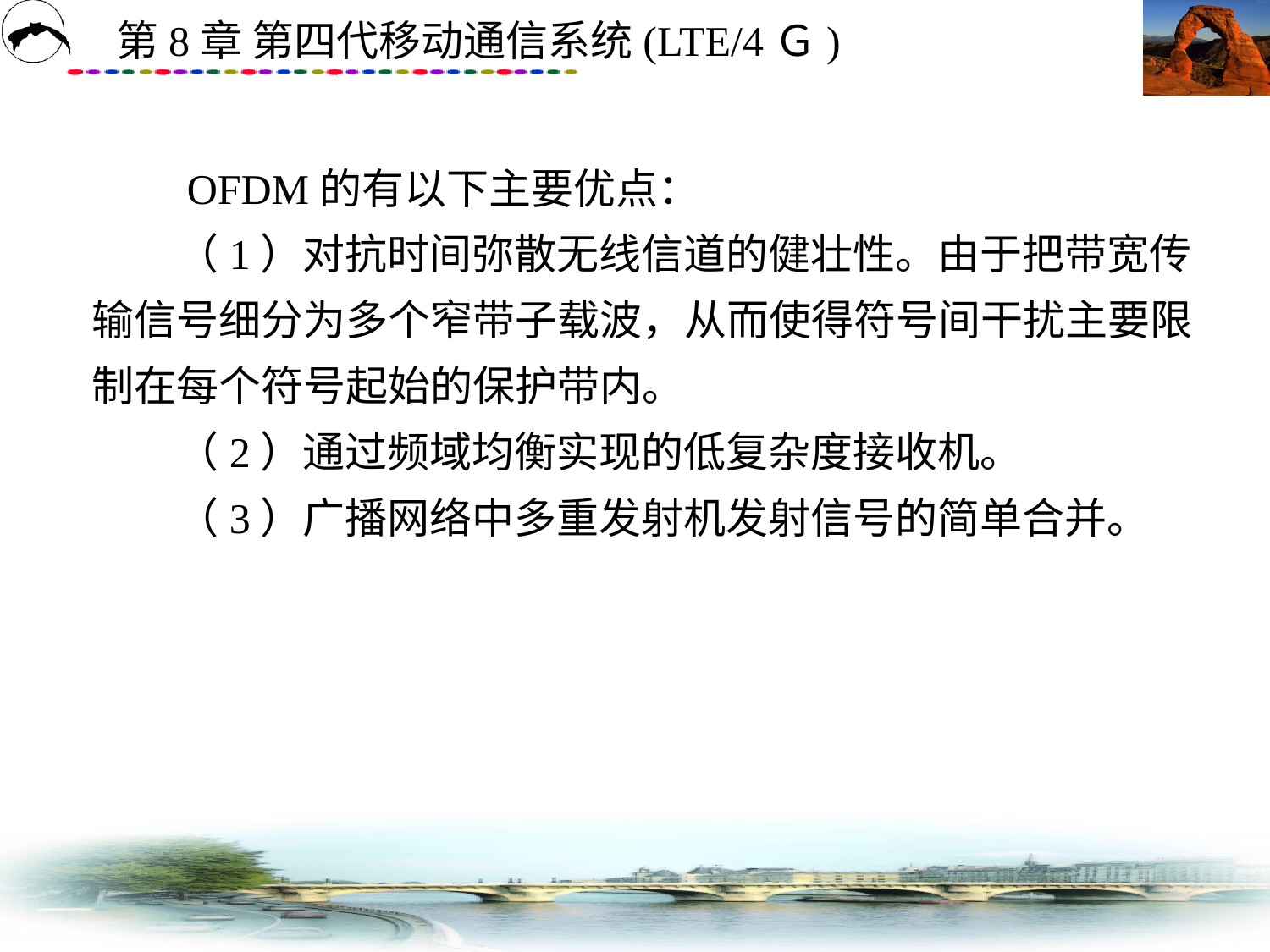

# OFDM的有以下主要优点： 　　（1）对抗时间弥散无线信道的健壮性。由于把带宽传输信号细分为多个窄带子载波，从而使得符号间干扰主要限制在每个符号起始的保护带内。 　　（2）通过频域均衡实现的低复杂度接收机。 　　（3）广播网络中多重发射机发射信号的简单合并。